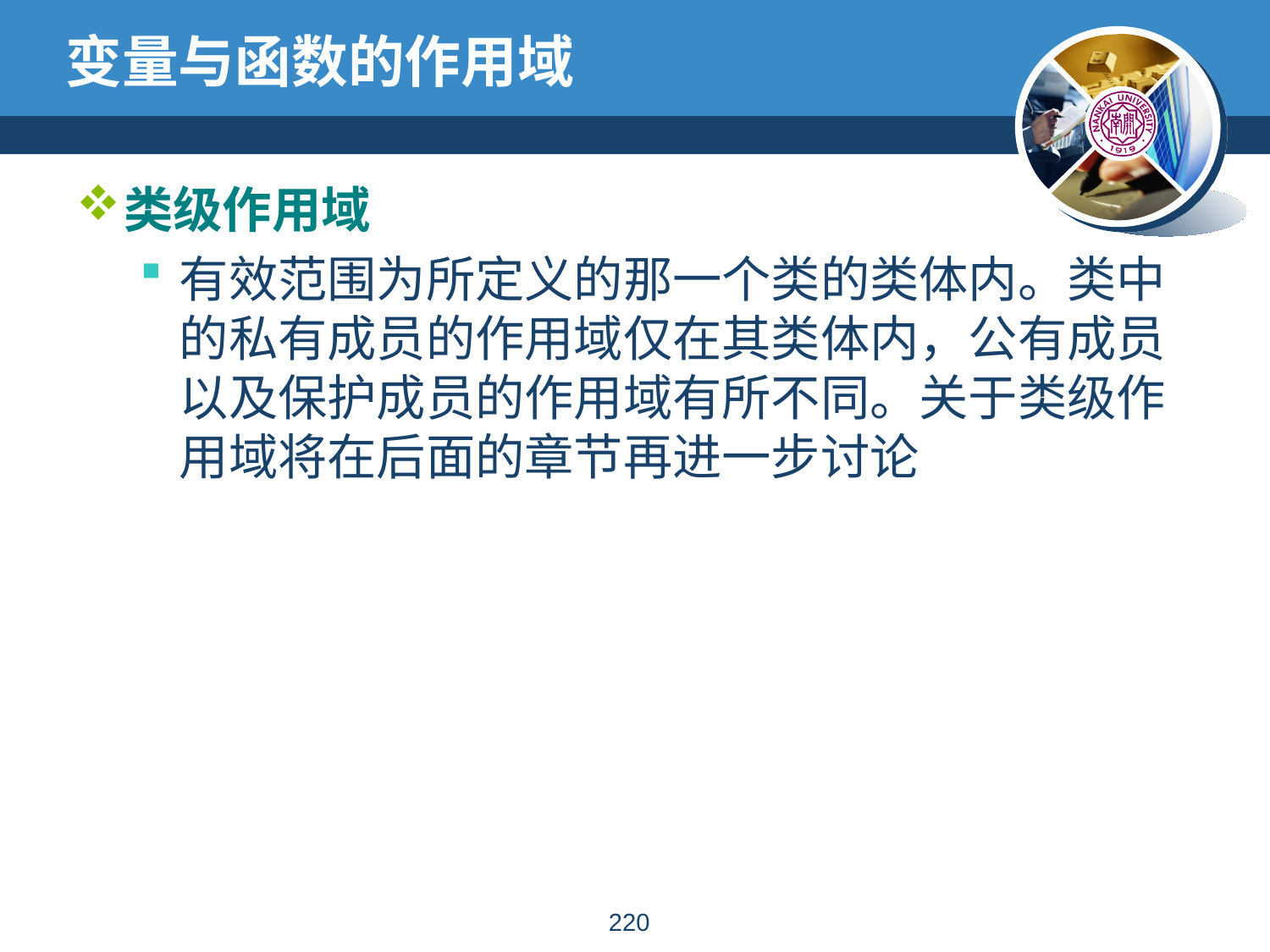

# 变量与函数的作用域
类级作用域
有效范围为所定义的那一个类的类体内。类中的私有成员的作用域仅在其类体内，公有成员以及保护成员的作用域有所不同。关于类级作用域将在后面的章节再进一步讨论
220